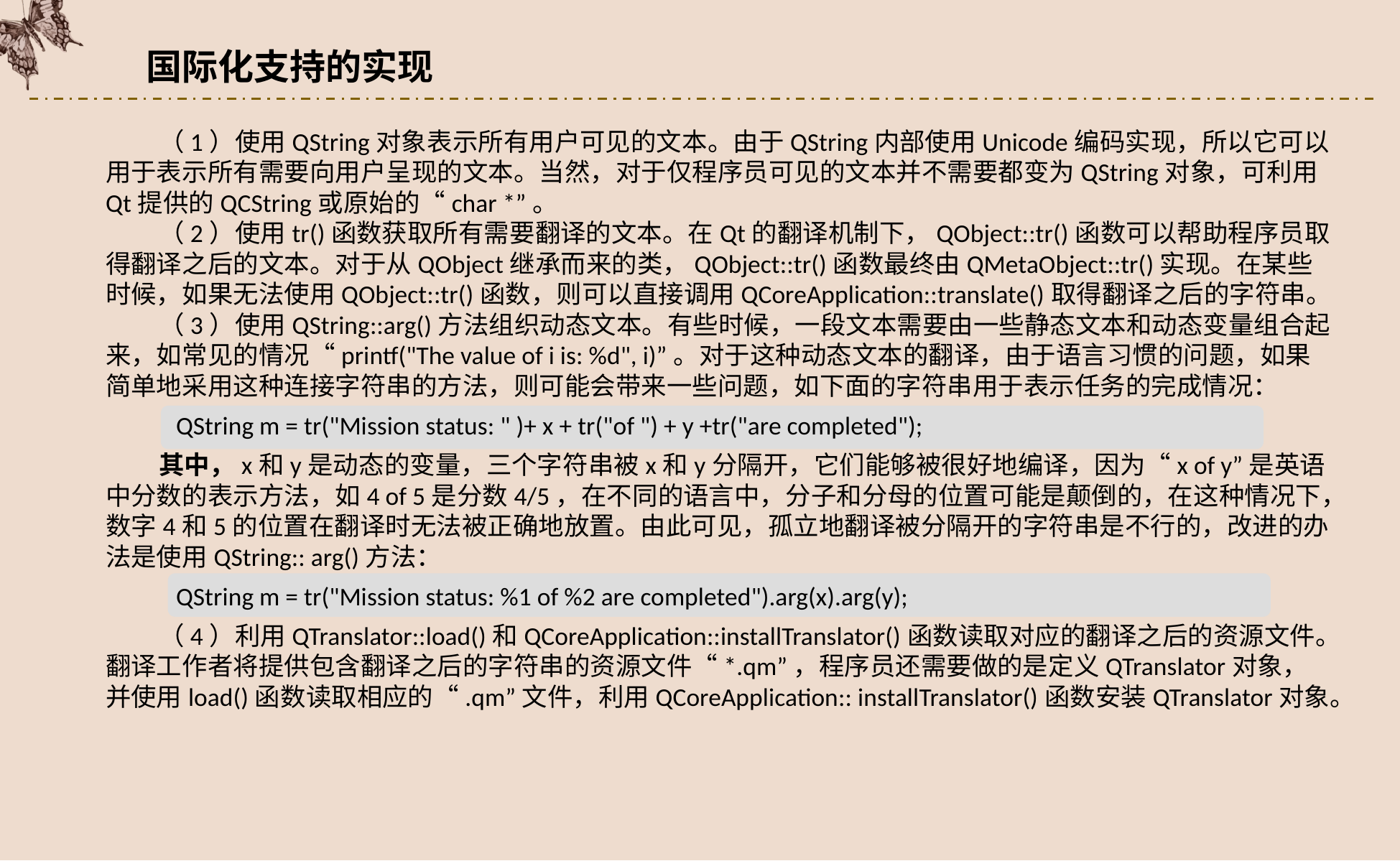

国际化支持的实现
（1）使用QString对象表示所有用户可见的文本。由于QString内部使用Unicode编码实现，所以它可以用于表示所有需要向用户呈现的文本。当然，对于仅程序员可见的文本并不需要都变为QString对象，可利用Qt提供的QCString或原始的“char *”。
（2）使用tr()函数获取所有需要翻译的文本。在Qt的翻译机制下，QObject::tr()函数可以帮助程序员取得翻译之后的文本。对于从QObject继承而来的类，QObject::tr()函数最终由QMetaObject::tr()实现。在某些时候，如果无法使用QObject::tr()函数，则可以直接调用QCoreApplication::translate()取得翻译之后的字符串。
（3）使用QString::arg()方法组织动态文本。有些时候，一段文本需要由一些静态文本和动态变量组合起来，如常见的情况“printf("The value of i is: %d", i)”。对于这种动态文本的翻译，由于语言习惯的问题，如果简单地采用这种连接字符串的方法，则可能会带来一些问题，如下面的字符串用于表示任务的完成情况：
   QString m = tr("Mission status: " )+ x + tr("of ") + y +tr("are completed");
其中，x和y是动态的变量，三个字符串被x和y分隔开，它们能够被很好地编译，因为“x of y”是英语中分数的表示方法，如4 of 5是分数4/5，在不同的语言中，分子和分母的位置可能是颠倒的，在这种情况下，数字4和5的位置在翻译时无法被正确地放置。由此可见，孤立地翻译被分隔开的字符串是不行的，改进的办法是使用QString:: arg()方法：
   QString m = tr("Mission status: %1 of %2 are completed").arg(x).arg(y);
（4）利用QTranslator::load()和QCoreApplication::installTranslator()函数读取对应的翻译之后的资源文件。翻译工作者将提供包含翻译之后的字符串的资源文件“*.qm”，程序员还需要做的是定义QTranslator对象，并使用load()函数读取相应的“.qm”文件，利用QCoreApplication:: installTranslator()函数安装QTranslator对象。